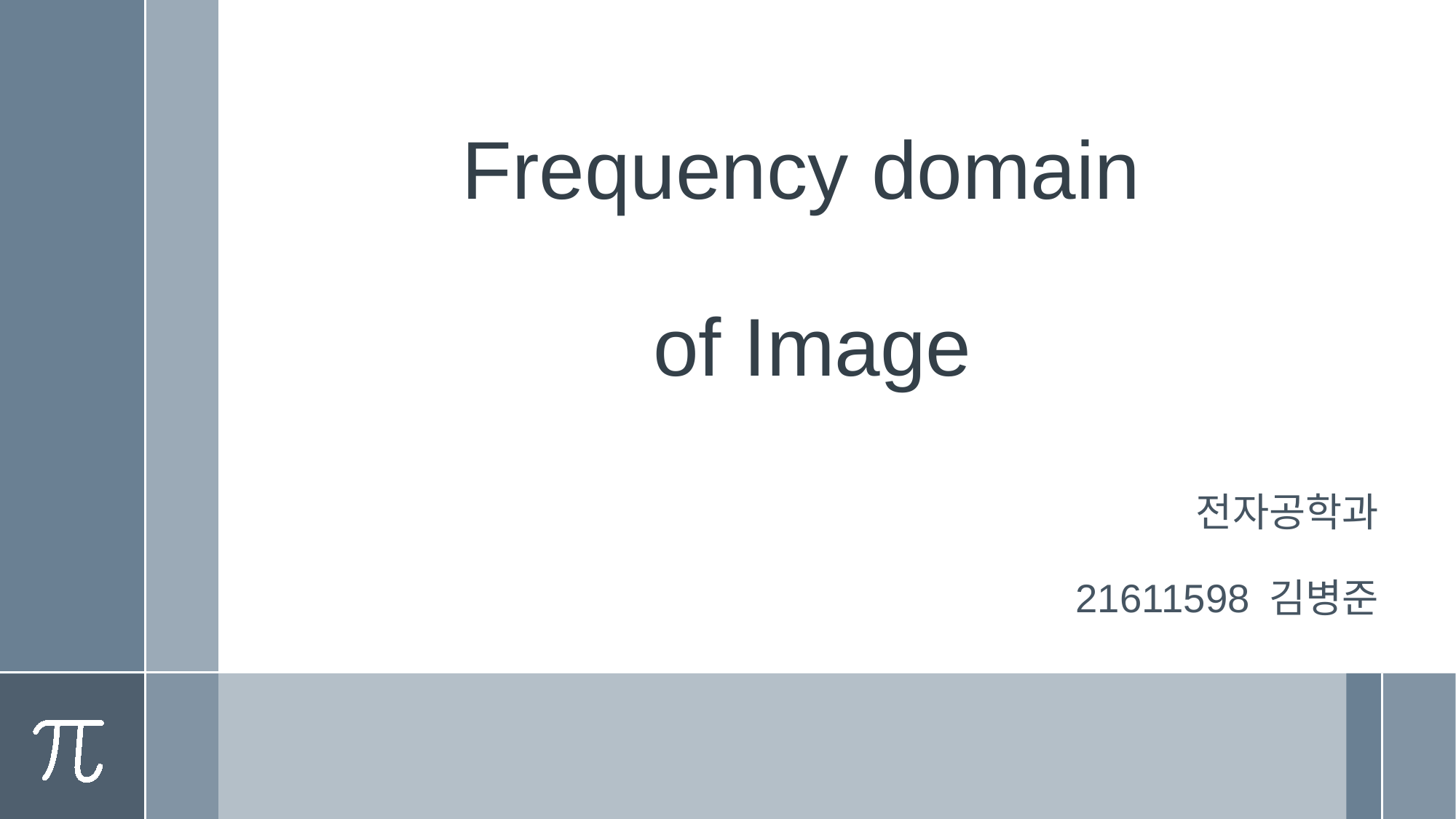

# Frequency domain of Image
전자공학과

21611598 김병준